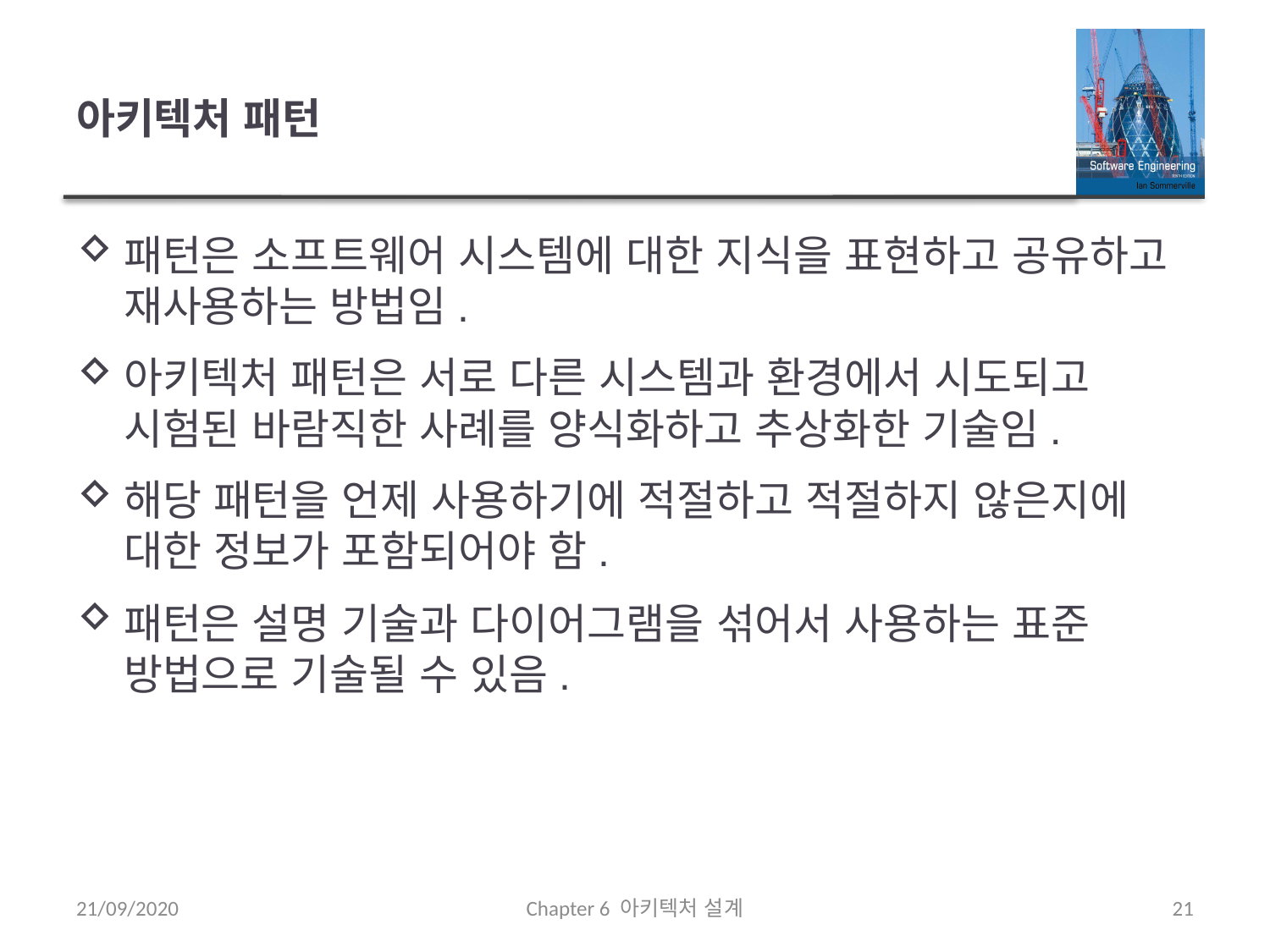

# 아키텍처 패턴
패턴은 소프트웨어 시스템에 대한 지식을 표현하고 공유하고 재사용하는 방법임.
아키텍처 패턴은 서로 다른 시스템과 환경에서 시도되고 시험된 바람직한 사례를 양식화하고 추상화한 기술임.
해당 패턴을 언제 사용하기에 적절하고 적절하지 않은지에 대한 정보가 포함되어야 함.
패턴은 설명 기술과 다이어그램을 섞어서 사용하는 표준 방법으로 기술될 수 있음.

21/09/2020
Chapter 6 아키텍처 설계
21